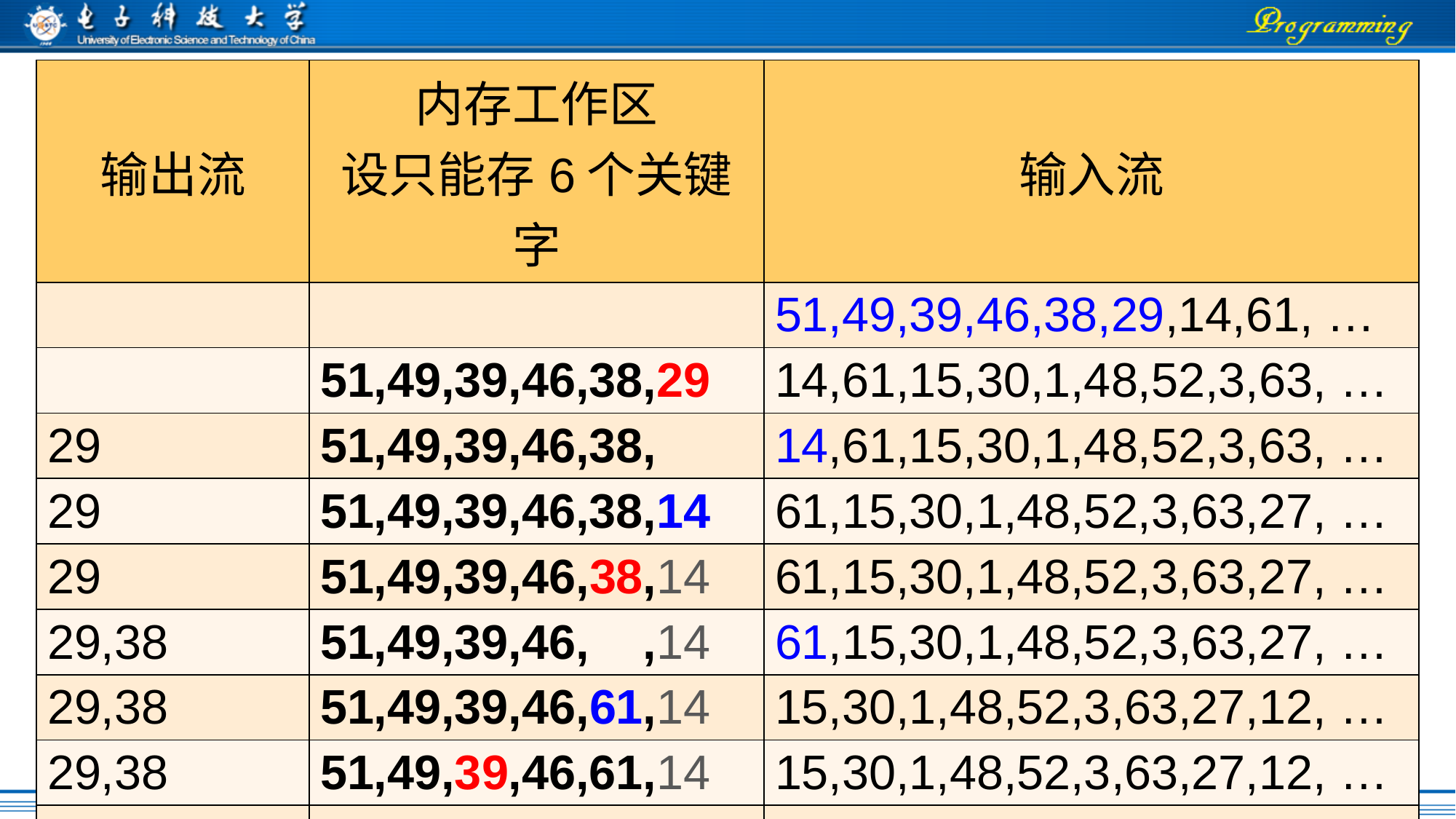

| 输出流 | 内存工作区 设只能存6个关键字 | 输入流 |
| --- | --- | --- |
|  |  | 51,49,39,46,38,29,14,61, … |
|  | 51,49,39,46,38,29 | 14,61,15,30,1,48,52,3,63, … |
| 29 | 51,49,39,46,38, | 14,61,15,30,1,48,52,3,63, … |
| 29 | 51,49,39,46,38,14 | 61,15,30,1,48,52,3,63,27, … |
| 29 | 51,49,39,46,38,14 | 61,15,30,1,48,52,3,63,27, … |
| 29,38 | 51,49,39,46, ,14 | 61,15,30,1,48,52,3,63,27, … |
| 29,38 | 51,49,39,46,61,14 | 15,30,1,48,52,3,63,27,12, … |
| 29,38 | 51,49,39,46,61,14 | 15,30,1,48,52,3,63,27,12, … |
| …… | …… | …… |